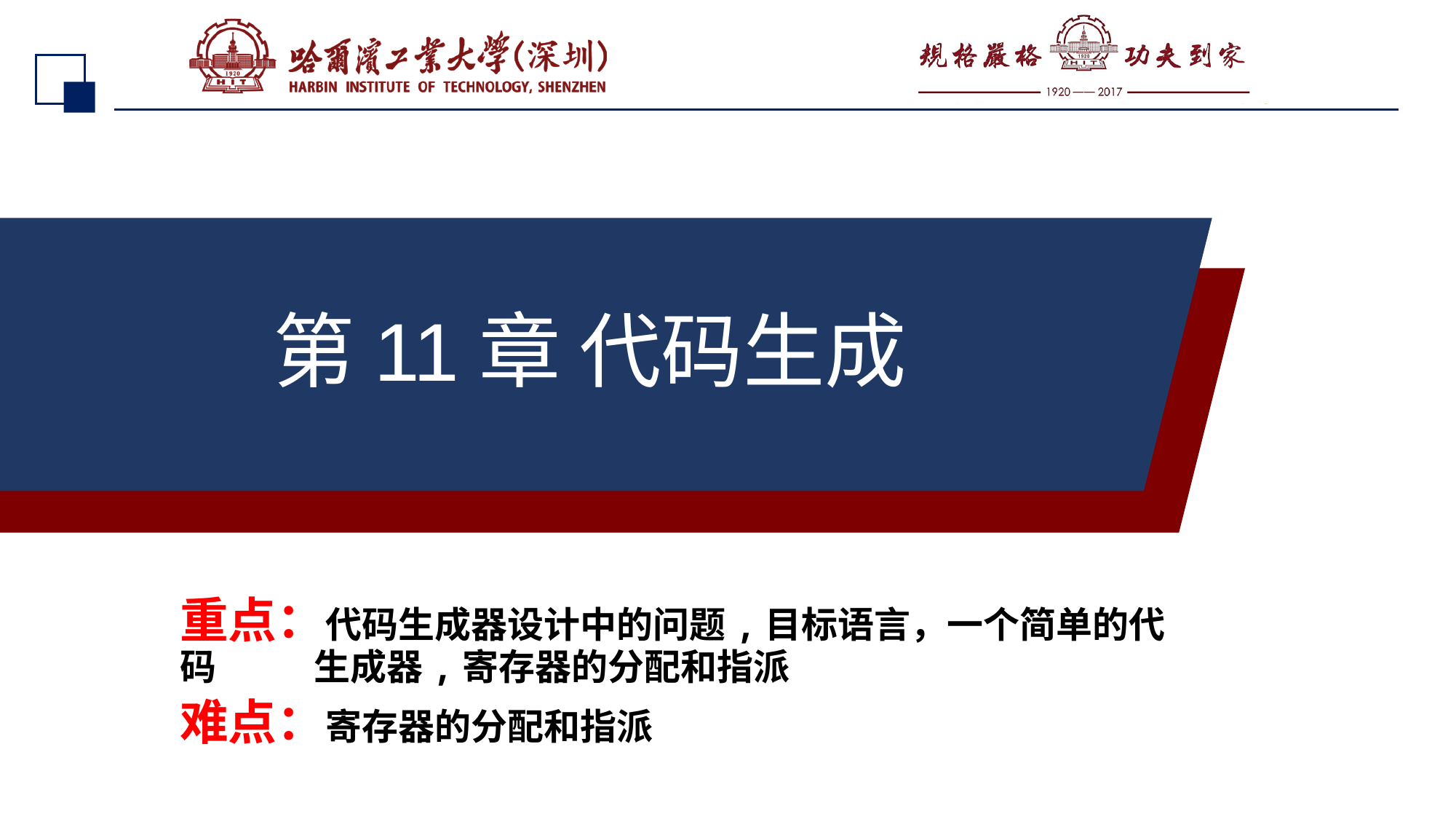

# 第11章 代码生成
重点：代码生成器设计中的问题,目标语言，一个简单的代码	   生成器,寄存器的分配和指派
难点：寄存器的分配和指派